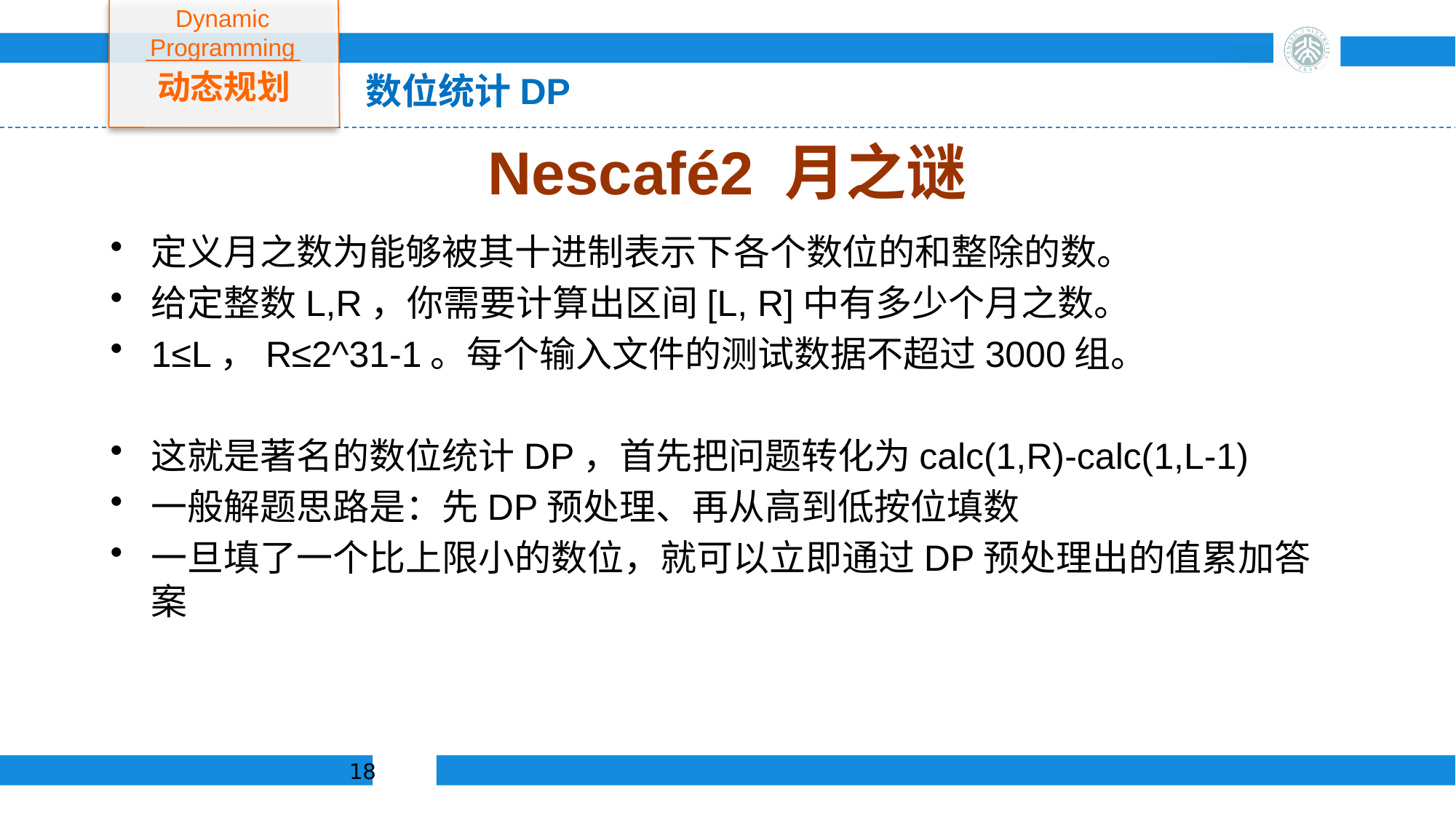

Dynamic Programming
动态规划
数位统计DP
# Nescafé2 月之谜
定义月之数为能够被其十进制表示下各个数位的和整除的数。
给定整数L,R，你需要计算出区间[L, R]中有多少个月之数。
1≤L，R≤2^31-1。每个输入文件的测试数据不超过3000组。

这就是著名的数位统计DP，首先把问题转化为calc(1,R)-calc(1,L-1)
一般解题思路是：先DP预处理、再从高到低按位填数
一旦填了一个比上限小的数位，就可以立即通过DP预处理出的值累加答案